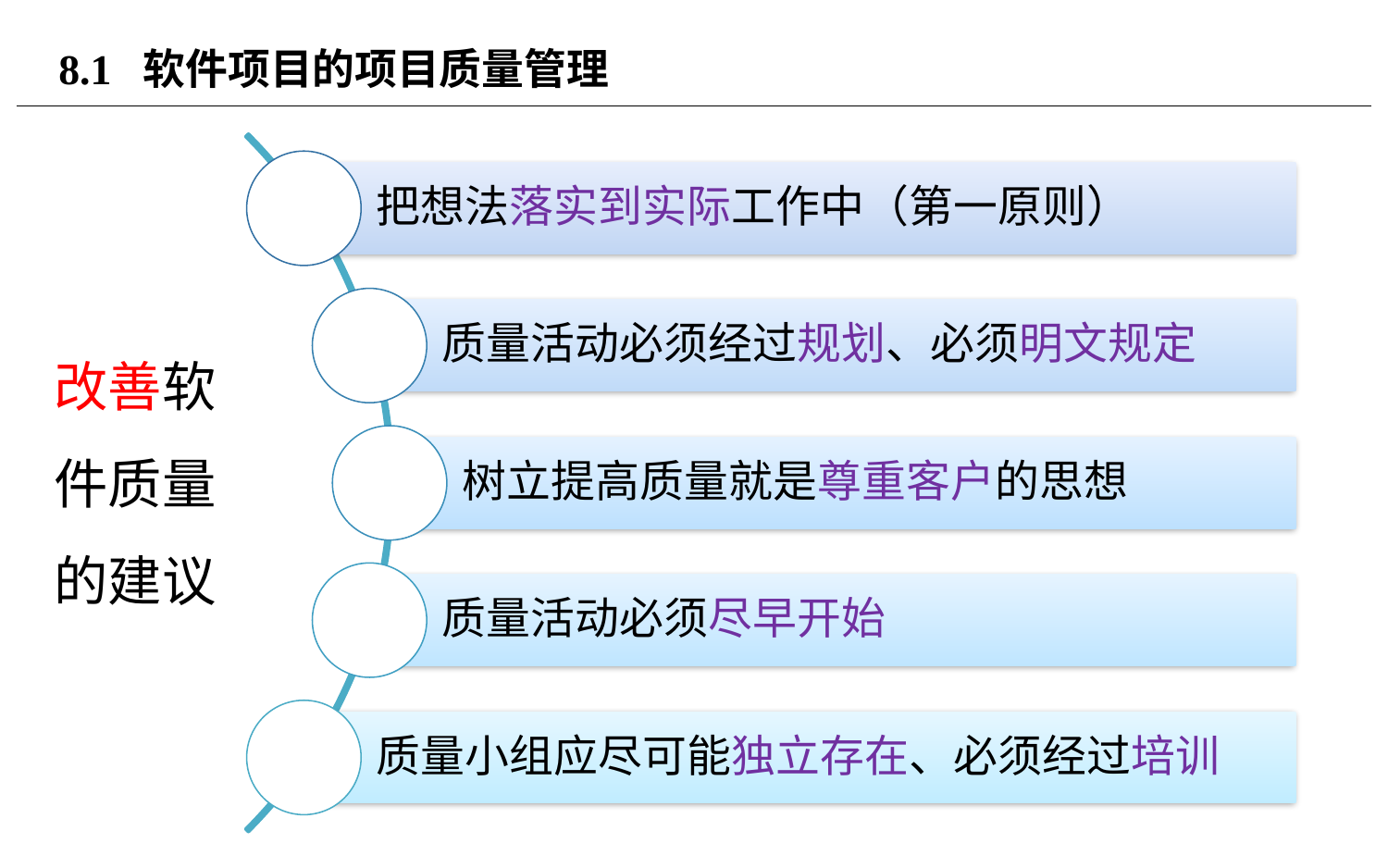

# 8.1  软件项目的项目质量管理
把想法落实到实际工作中（第一原则）
质量活动必须经过规划、必须明文规定
树立提高质量就是尊重客户的思想
质量活动必须尽早开始
质量小组应尽可能独立存在、必须经过培训
改善软件质量的建议